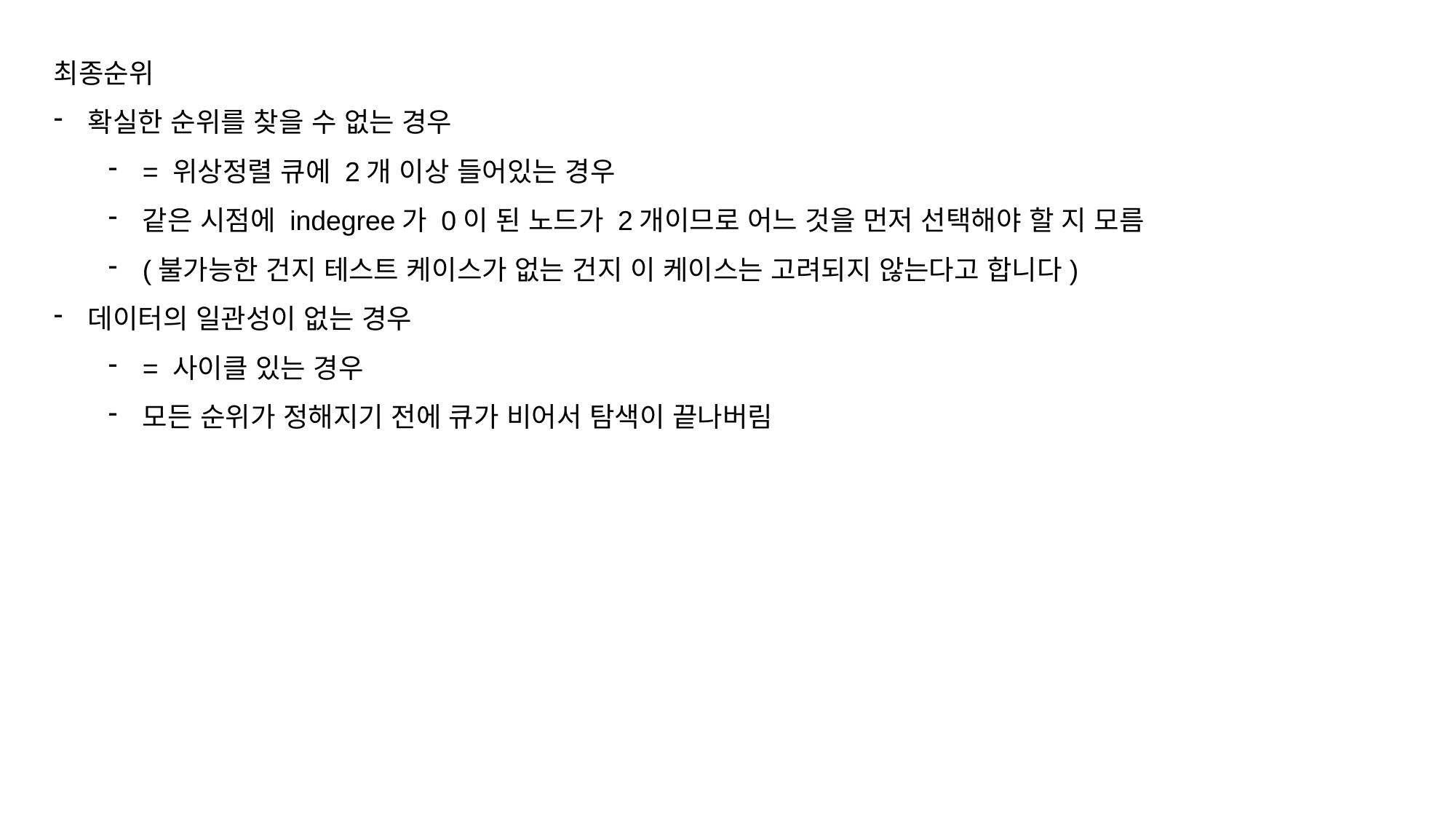

최종순위
확실한 순위를 찾을 수 없는 경우
= 위상정렬 큐에 2개 이상 들어있는 경우
같은 시점에 indegree가 0이 된 노드가 2개이므로 어느 것을 먼저 선택해야 할 지 모름
(불가능한 건지 테스트 케이스가 없는 건지 이 케이스는 고려되지 않는다고 합니다)
데이터의 일관성이 없는 경우
= 사이클 있는 경우
모든 순위가 정해지기 전에 큐가 비어서 탐색이 끝나버림